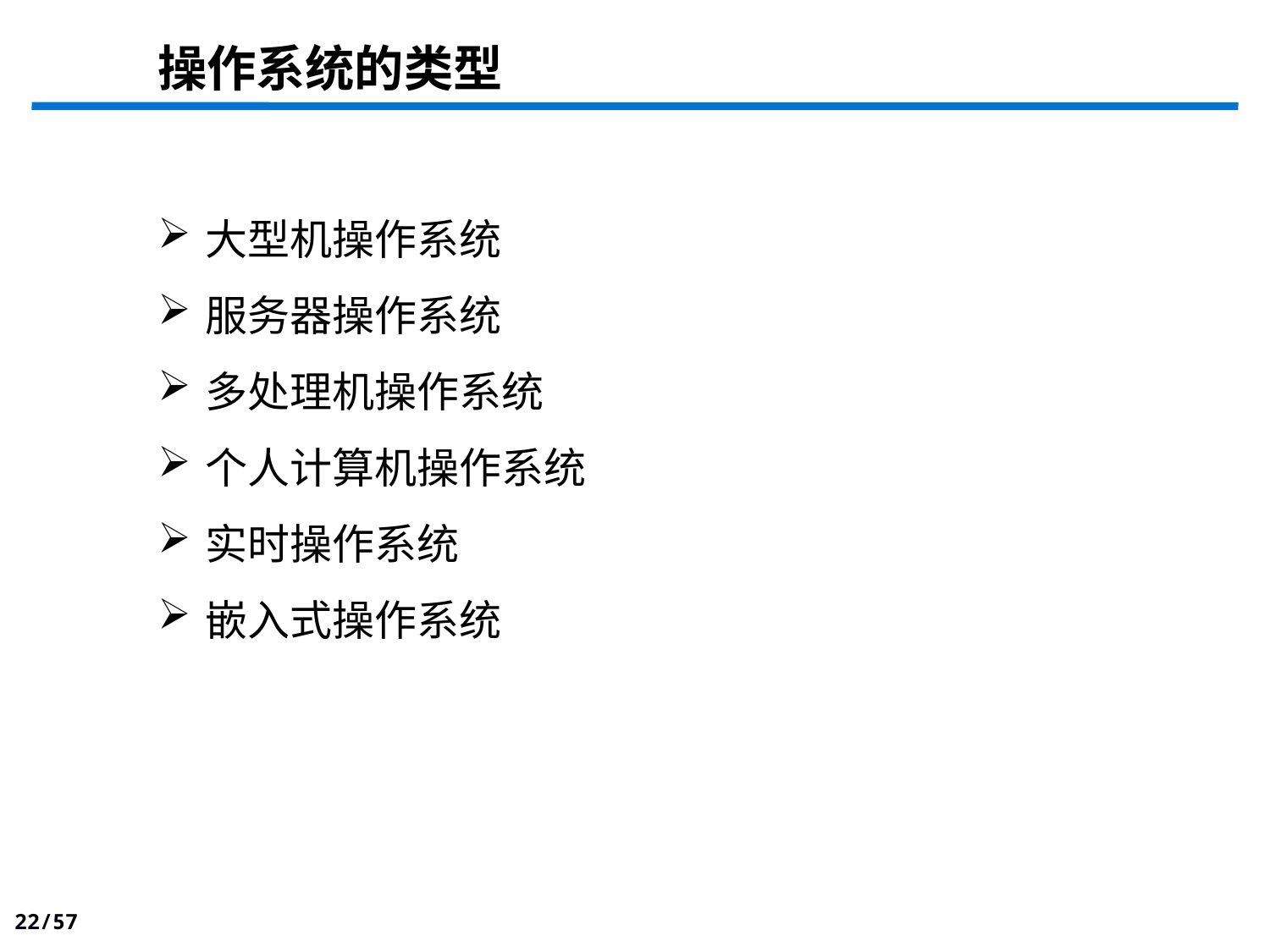

# 操作系统的类型
大型机操作系统
服务器操作系统
多处理机操作系统
个人计算机操作系统
实时操作系统
嵌入式操作系统